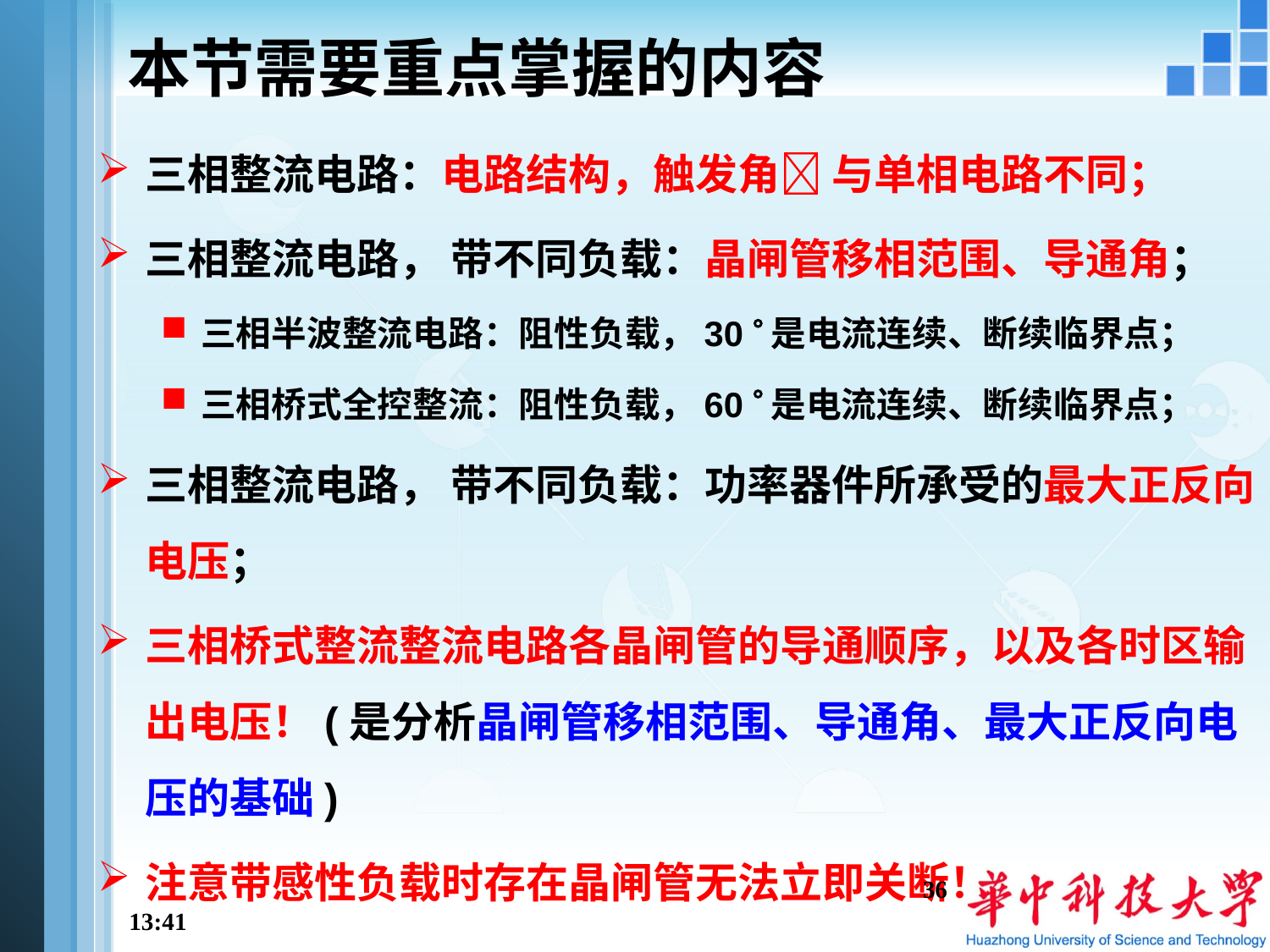

# 本节需要重点掌握的内容
三相整流电路：电路结构，触发角α 与单相电路不同；
三相整流电路， 带不同负载：晶闸管移相范围、导通角；
三相半波整流电路：阻性负载，30 °是电流连续、断续临界点；
三相桥式全控整流：阻性负载，60 °是电流连续、断续临界点；
三相整流电路， 带不同负载：功率器件所承受的最大正反向电压；
三相桥式整流整流电路各晶闸管的导通顺序，以及各时区输出电压！(是分析晶闸管移相范围、导通角、最大正反向电压的基础)
注意带感性负载时存在晶闸管无法立即关断！
36
13:41